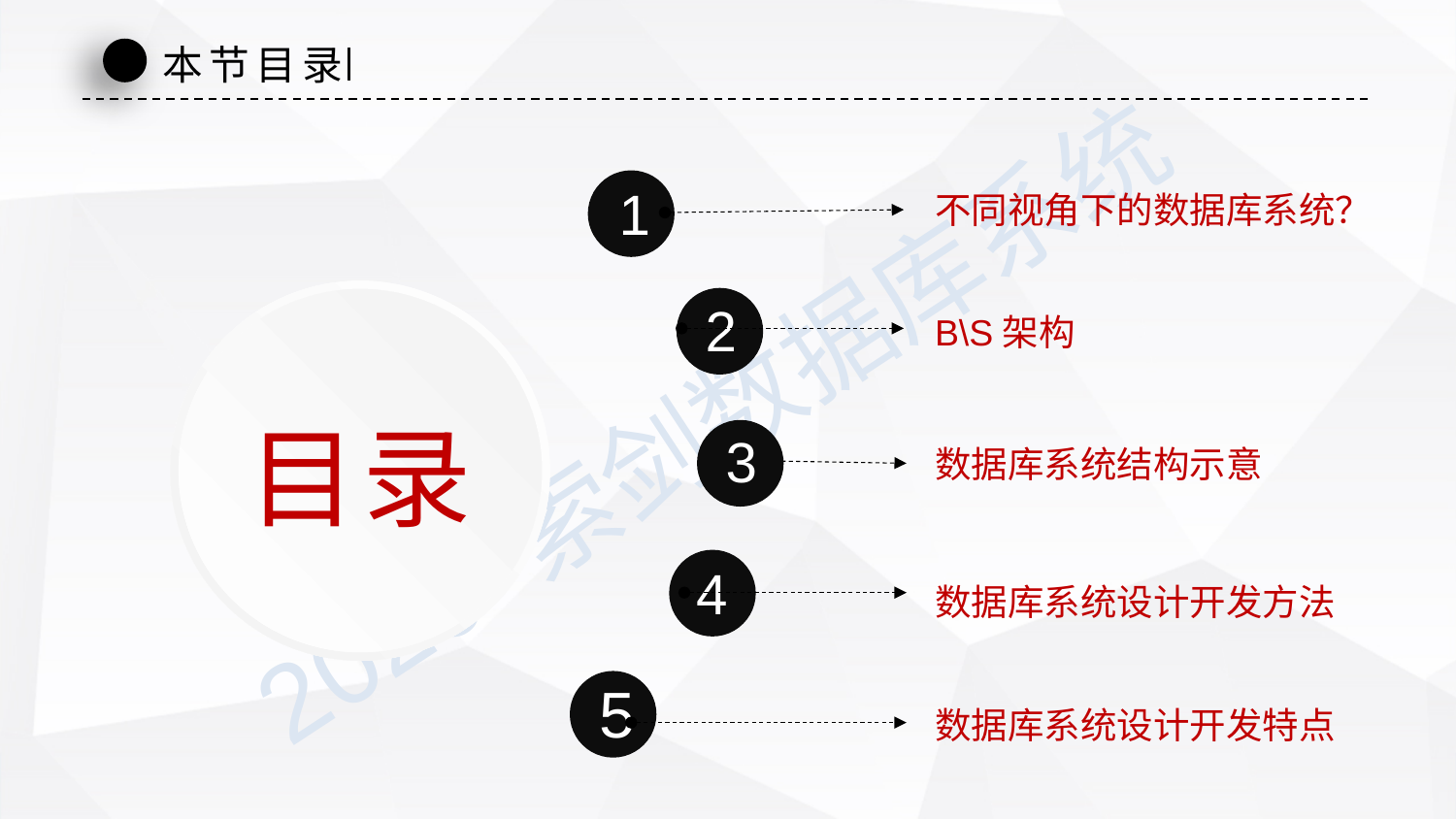

本节目录

1
不同视角下的数据库系统？

2
B\S架构
目录
3

数据库系统结构示意

4
数据库系统设计开发方法
5

数据库系统设计开发特点